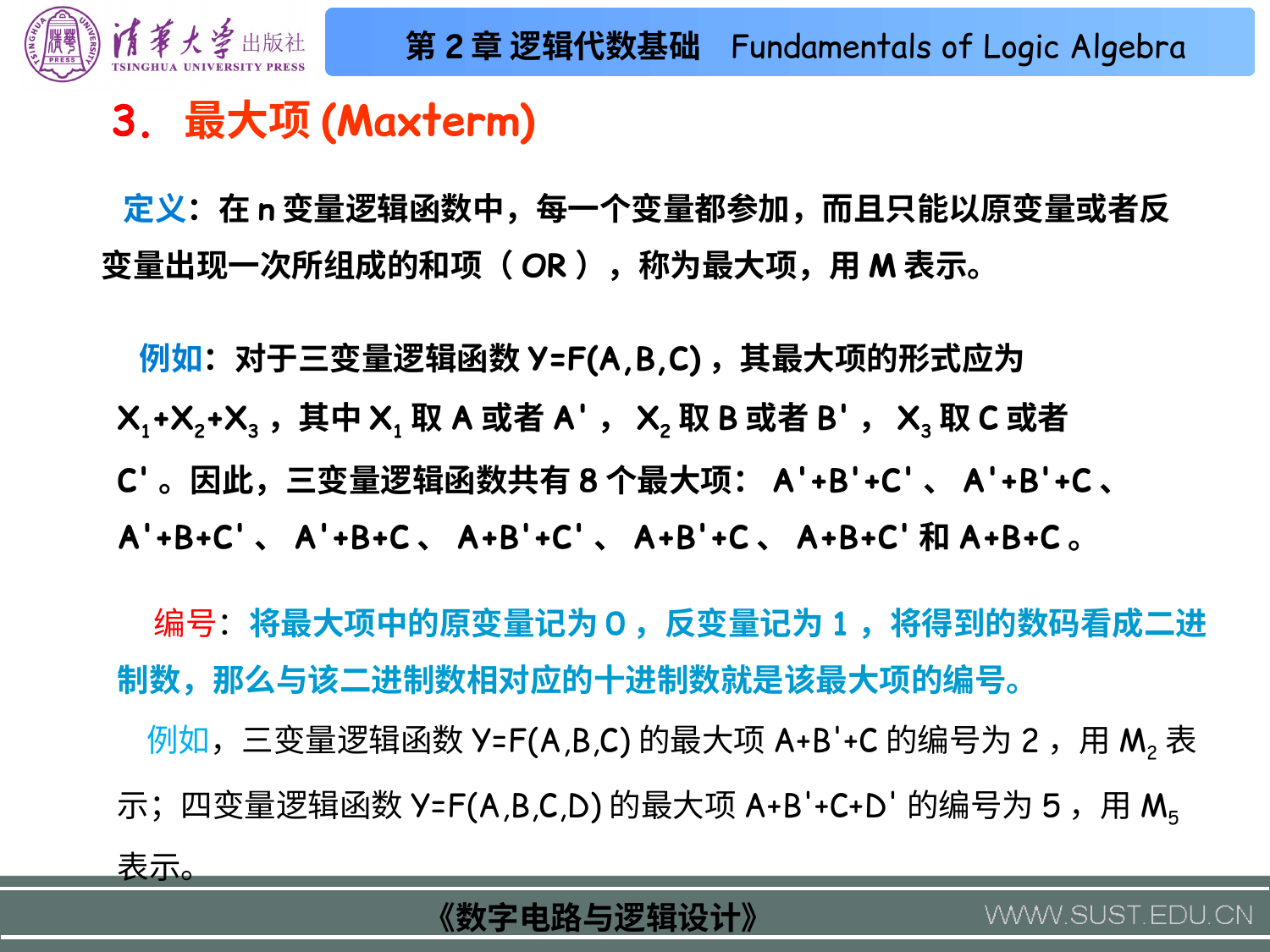

3. 最大项(Maxterm)
  定义：在n变量逻辑函数中，每一个变量都参加，而且只能以原变量或者反变量出现一次所组成的和项（OR），称为最大项，用M表示。
  例如：对于三变量逻辑函数Y=F(A,B,C)，其最大项的形式应为X1+X2+X3，其中X1取A或者A'，X2取B或者B'，X3取C或者C'。因此，三变量逻辑函数共有8个最大项：A'+B'+C'、A'+B'+C、A'+B+C'、A'+B+C、A+B'+C'、A+B'+C、A+B+C'和A+B+C。
    编号：将最大项中的原变量记为0，反变量记为1，将得到的数码看成二进制数，那么与该二进制数相对应的十进制数就是该最大项的编号。
   例如，三变量逻辑函数Y=F(A,B,C)的最大项A+B'+C的编号为2，用M2表示；四变量逻辑函数Y=F(A,B,C,D)的最大项A+B'+C+D'的编号为5，用M5表示。